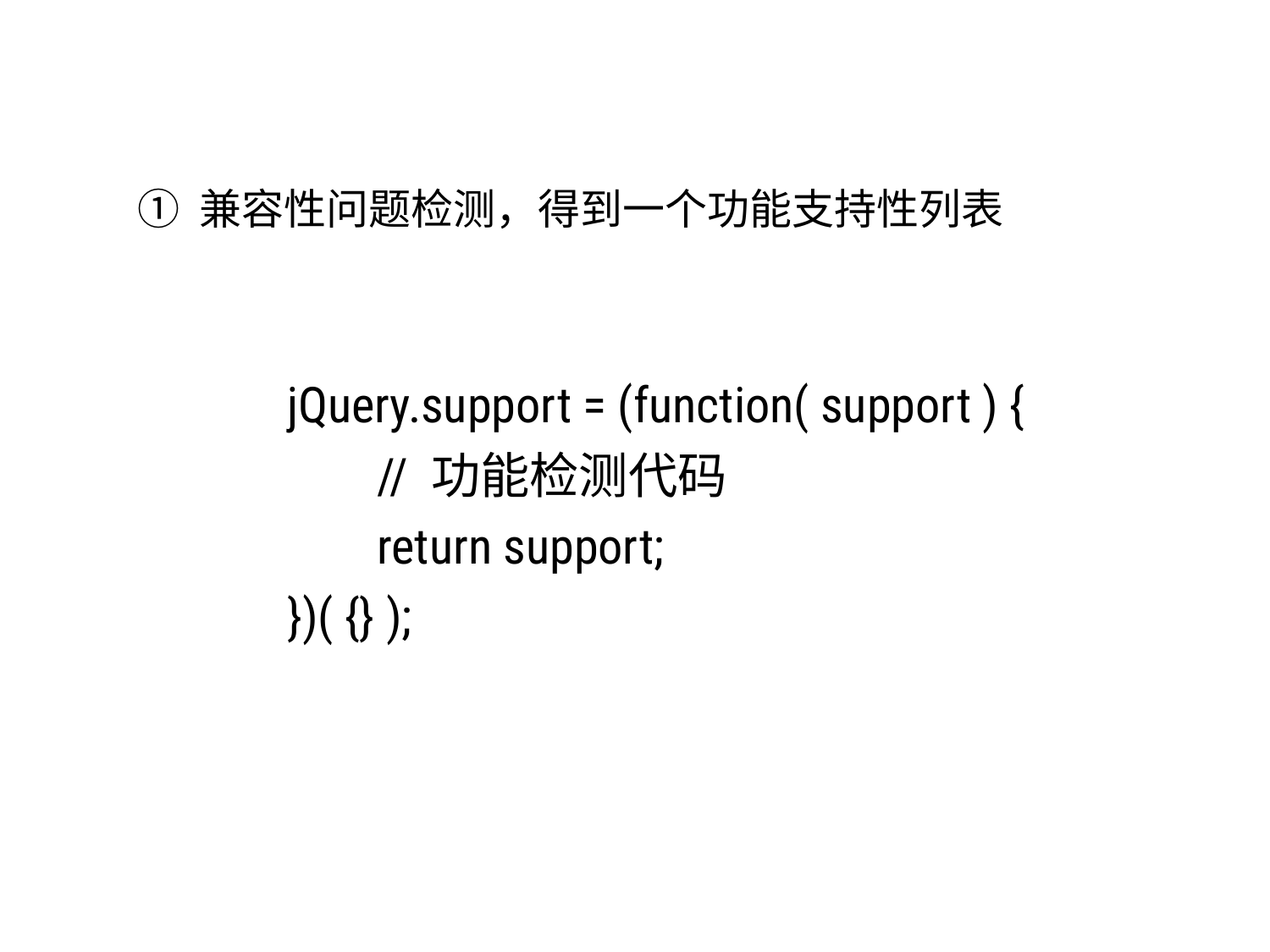

① 兼容性问题检测，得到一个功能支持性列表
jQuery.support = (function( support ) {
        // 功能检测代码
        return support;
})( {} );